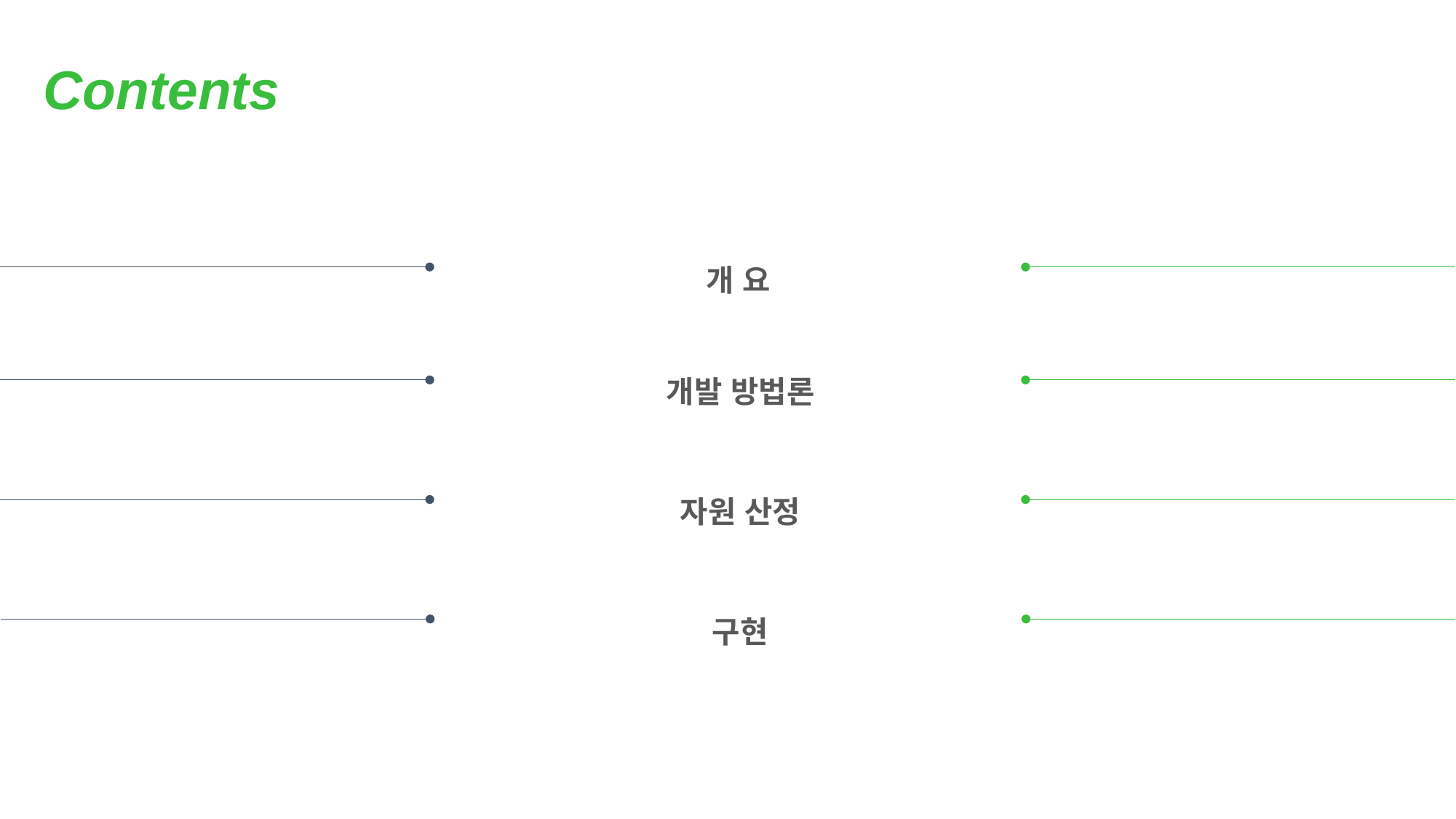

Contents
개 요
개발 방법론
자원 산정
구현